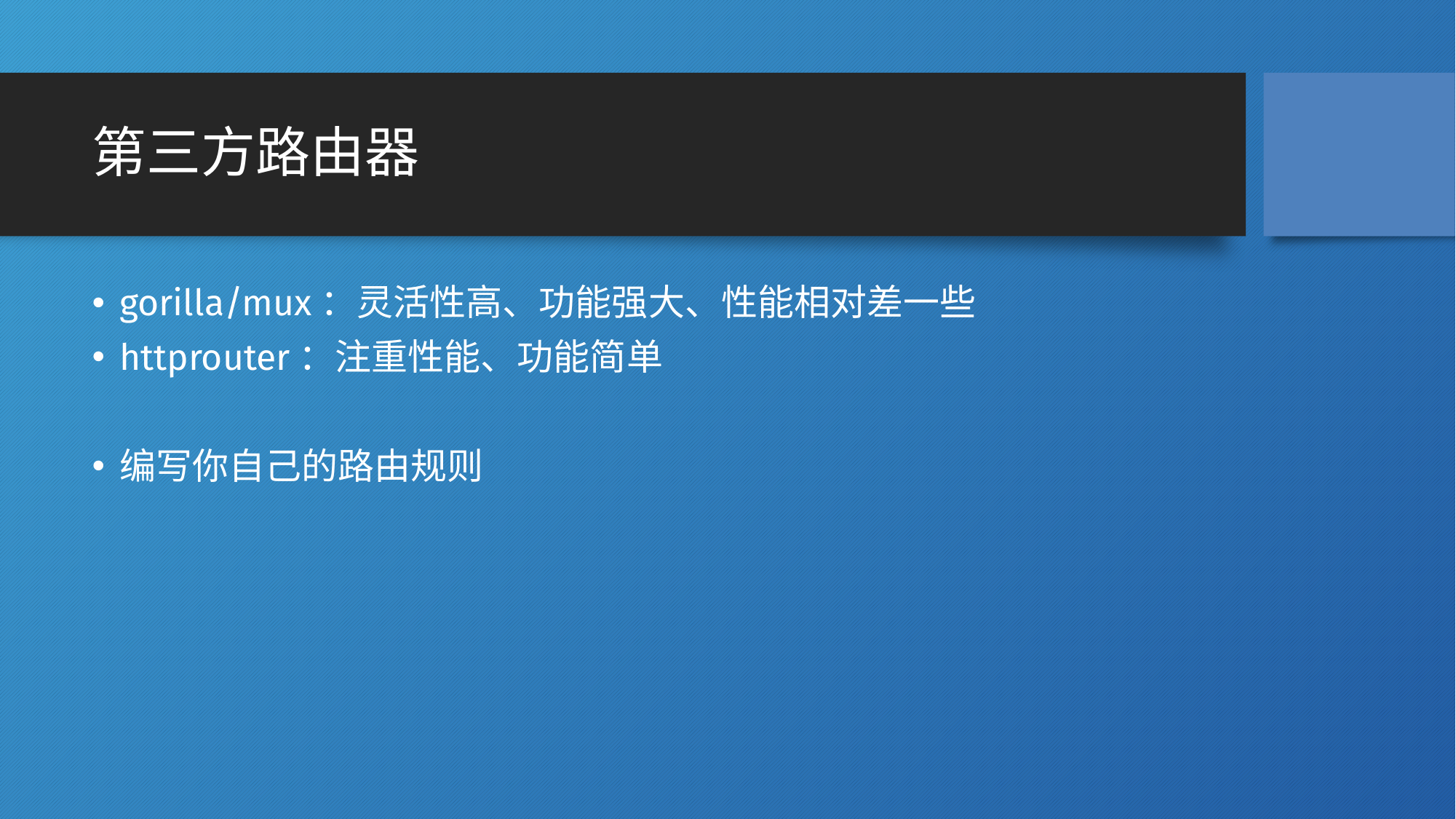

# 第三方路由器
gorilla/mux：灵活性高、功能强大、性能相对差一些
httprouter：注重性能、功能简单

编写你自己的路由规则